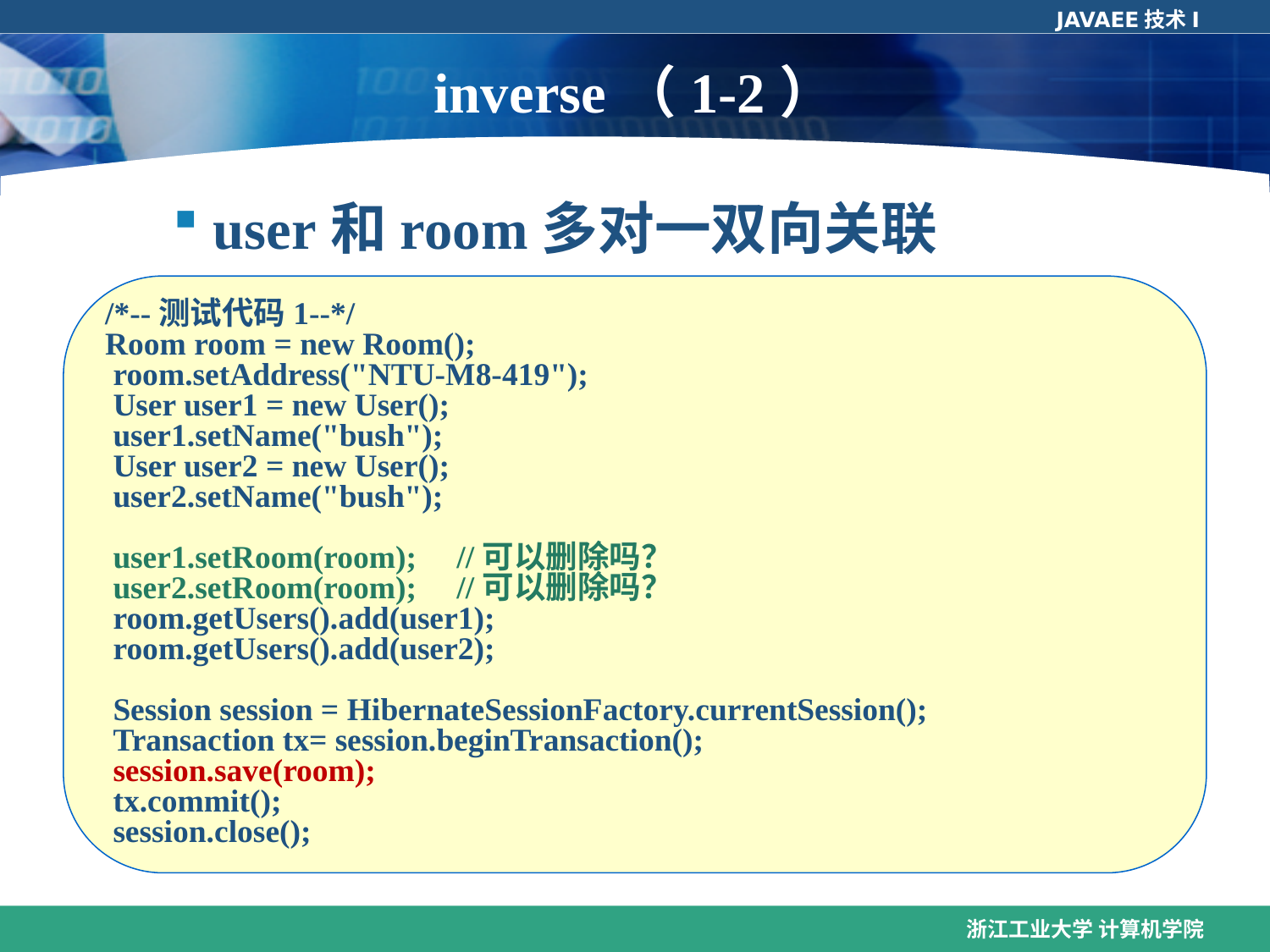

# inverse（1-2）
user和room多对一双向关联
/*--测试代码1--*/
Room room = new Room();
 room.setAddress("NTU-M8-419");
 User user1 = new User();
 user1.setName("bush");
 User user2 = new User();
 user2.setName("bush");

 user1.setRoom(room);     //可以删除吗？
 user2.setRoom(room);     //可以删除吗？
 room.getUsers().add(user1);
 room.getUsers().add(user2);

 Session session = HibernateSessionFactory.currentSession();
 Transaction tx= session.beginTransaction();
 session.save(room);
 tx.commit();
 session.close();